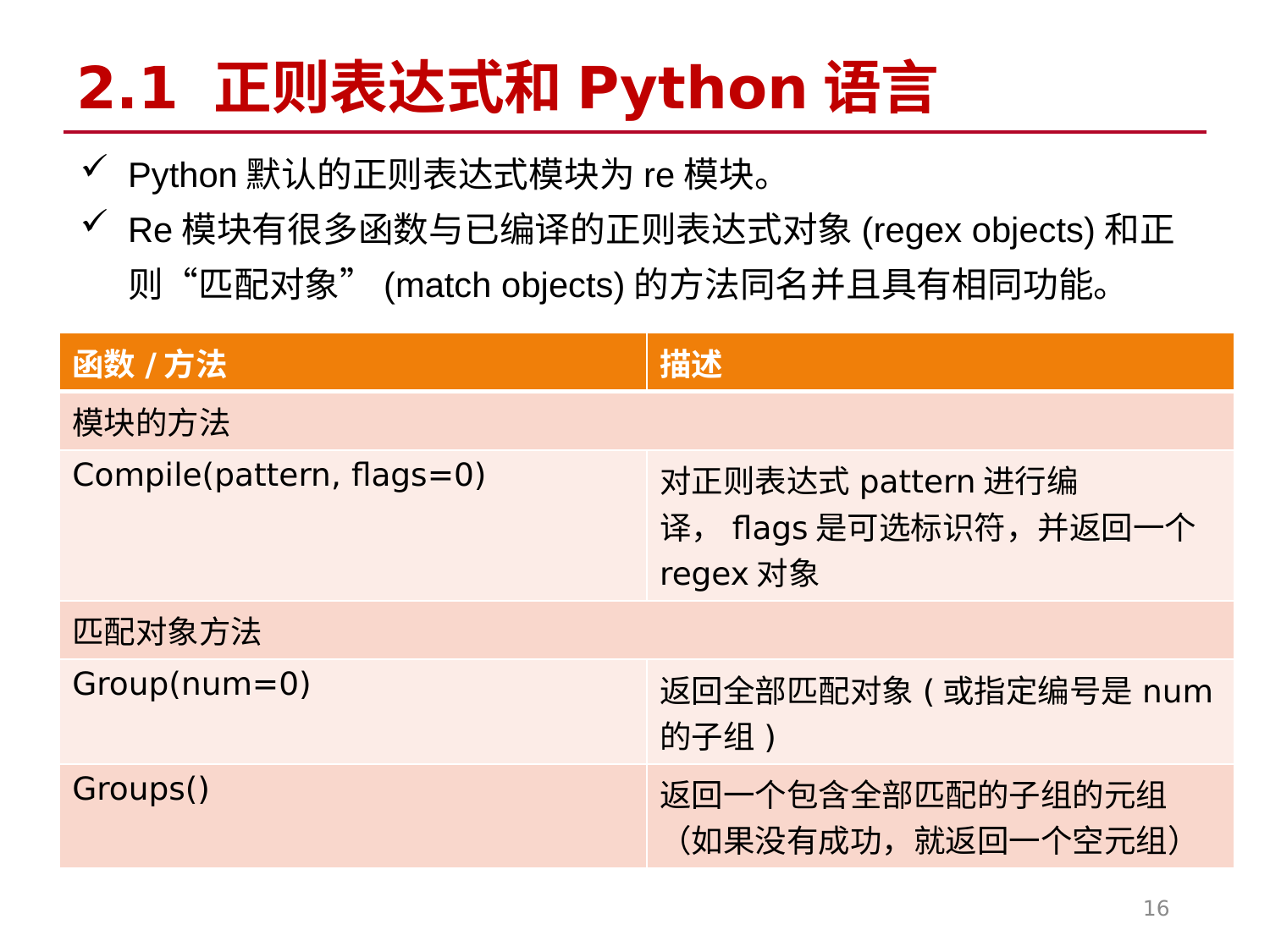

# 2.1 正则表达式和Python语言
Python默认的正则表达式模块为re模块。
Re模块有很多函数与已编译的正则表达式对象(regex objects)和正则“匹配对象”(match objects)的方法同名并且具有相同功能。
| 函数/方法 | 描述 |
| --- | --- |
| 模块的方法 |  |
| Compile(pattern, flags=0) | 对正则表达式pattern进行编译，flags是可选标识符，并返回一个regex对象 |
| 匹配对象方法 |  |
| Group(num=0) | 返回全部匹配对象(或指定编号是num的子组) |
| Groups() | 返回一个包含全部匹配的子组的元组（如果没有成功，就返回一个空元组） |
16